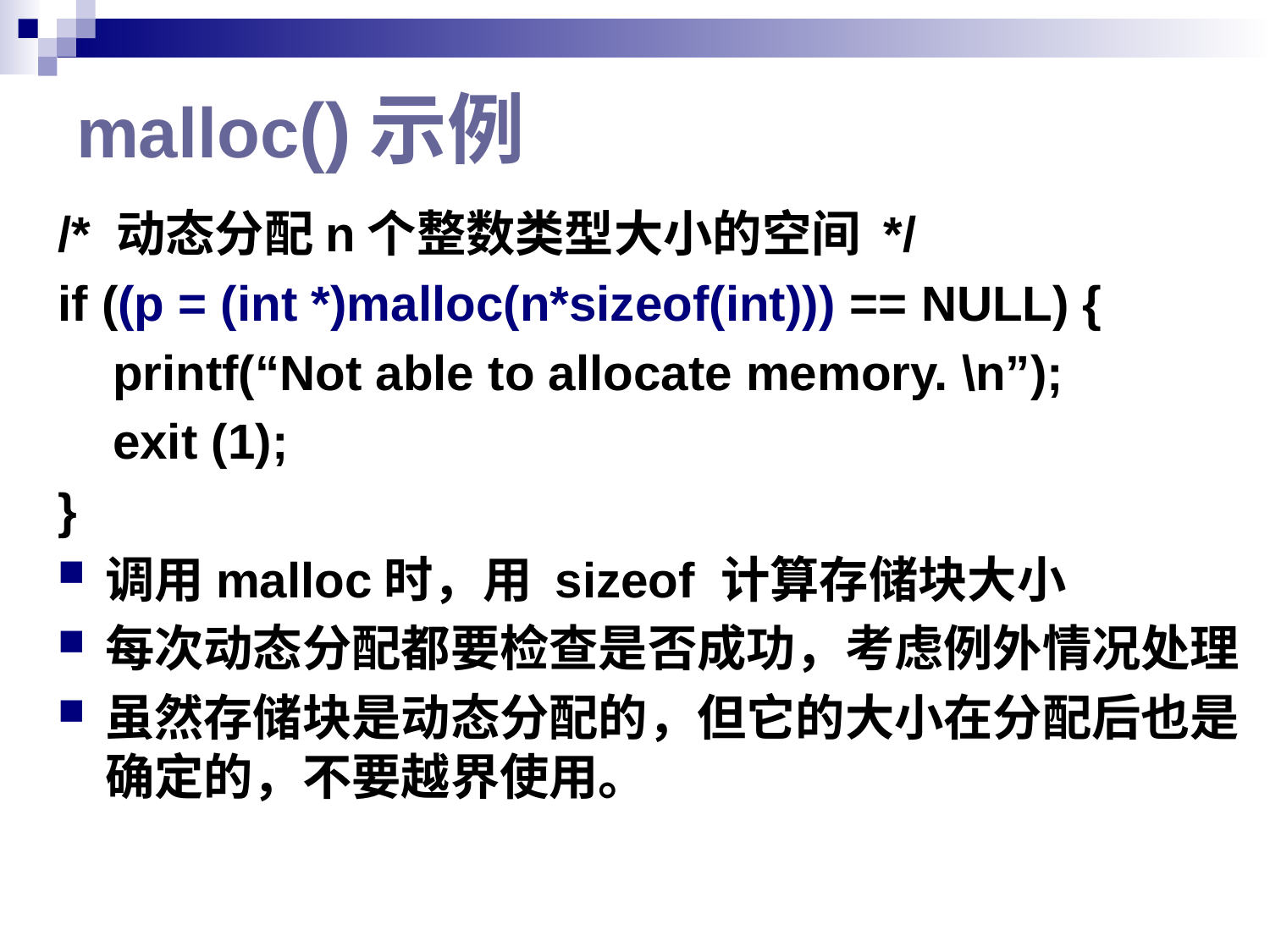

# malloc()示例
/* 动态分配n个整数类型大小的空间 */
if ((p = (int *)malloc(n*sizeof(int))) == NULL) {
    printf(“Not able to allocate memory. \n”);
    exit (1);
}
调用malloc时，用 sizeof 计算存储块大小
每次动态分配都要检查是否成功，考虑例外情况处理
虽然存储块是动态分配的，但它的大小在分配后也是确定的，不要越界使用。